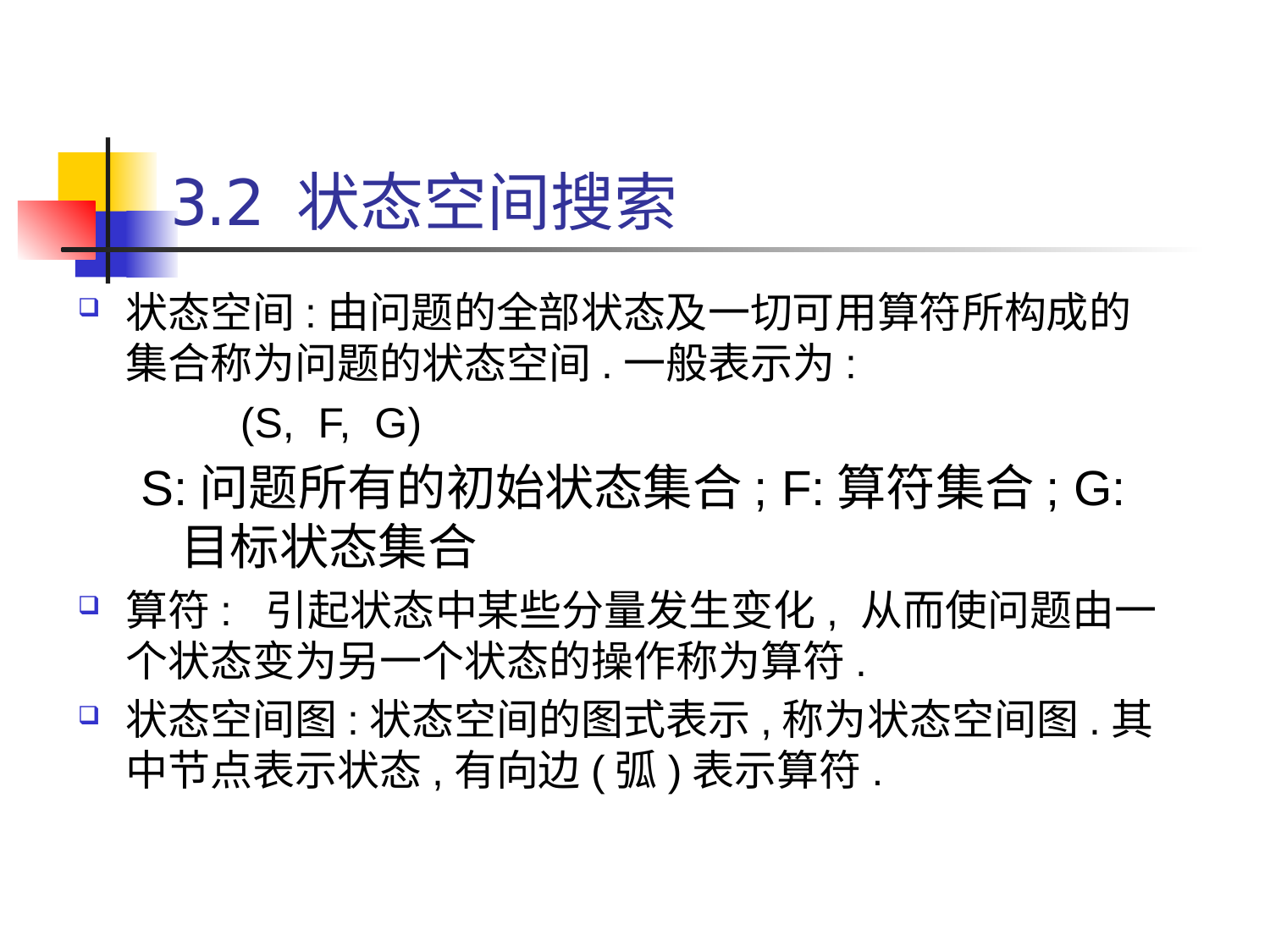

# 3.2 状态空间搜索
状态空间:由问题的全部状态及一切可用算符所构成的集合称为问题的状态空间.一般表示为:
   (S,  F,  G)
S:问题所有的初始状态集合; F:算符集合; G:目标状态集合
算符:  引起状态中某些分量发生变化, 从而使问题由一个状态变为另一个状态的操作称为算符.
状态空间图:状态空间的图式表示,称为状态空间图.其中节点表示状态,有向边(弧)表示算符.